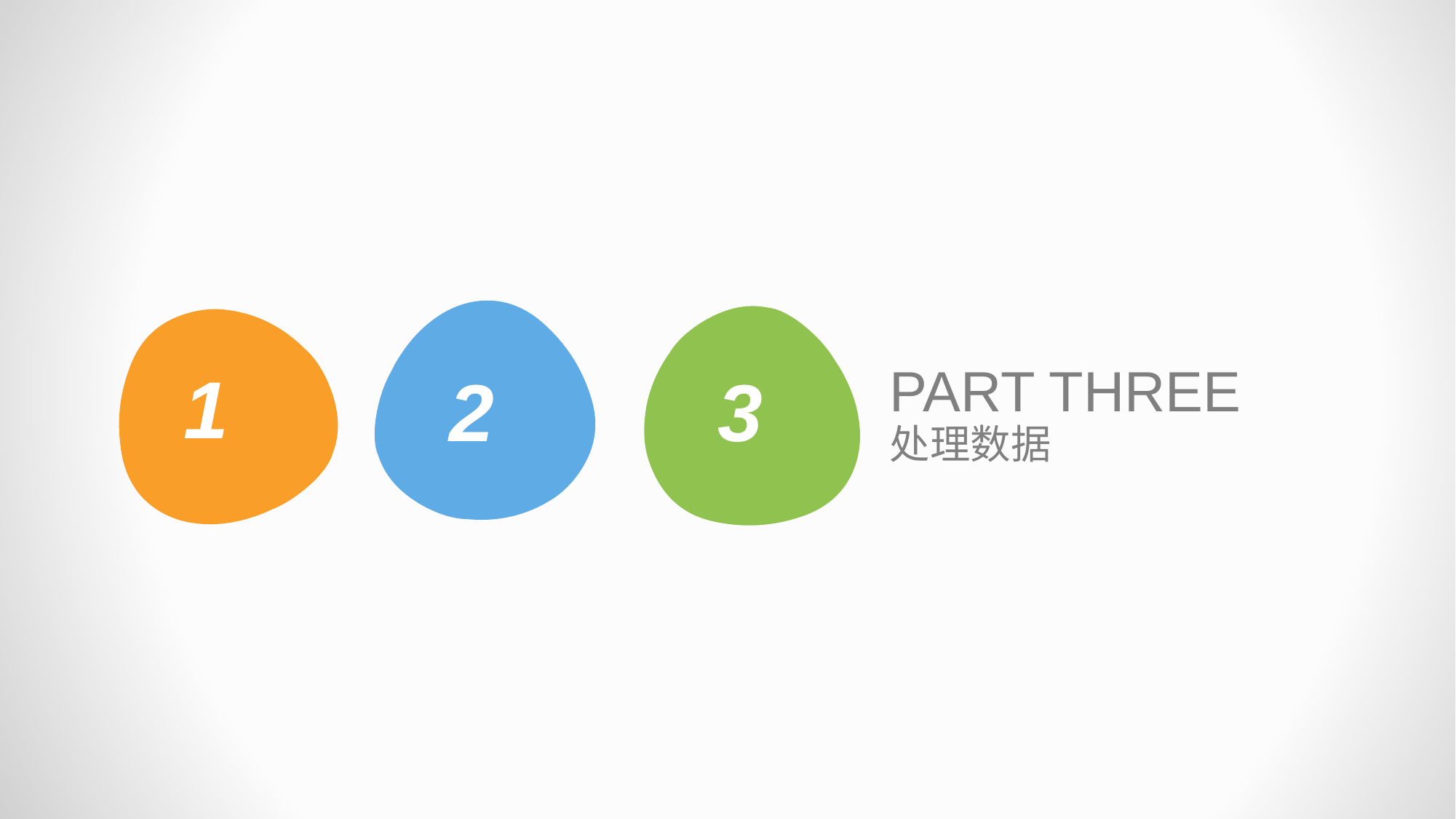

1
2
3
PART THREE
处理数据
10